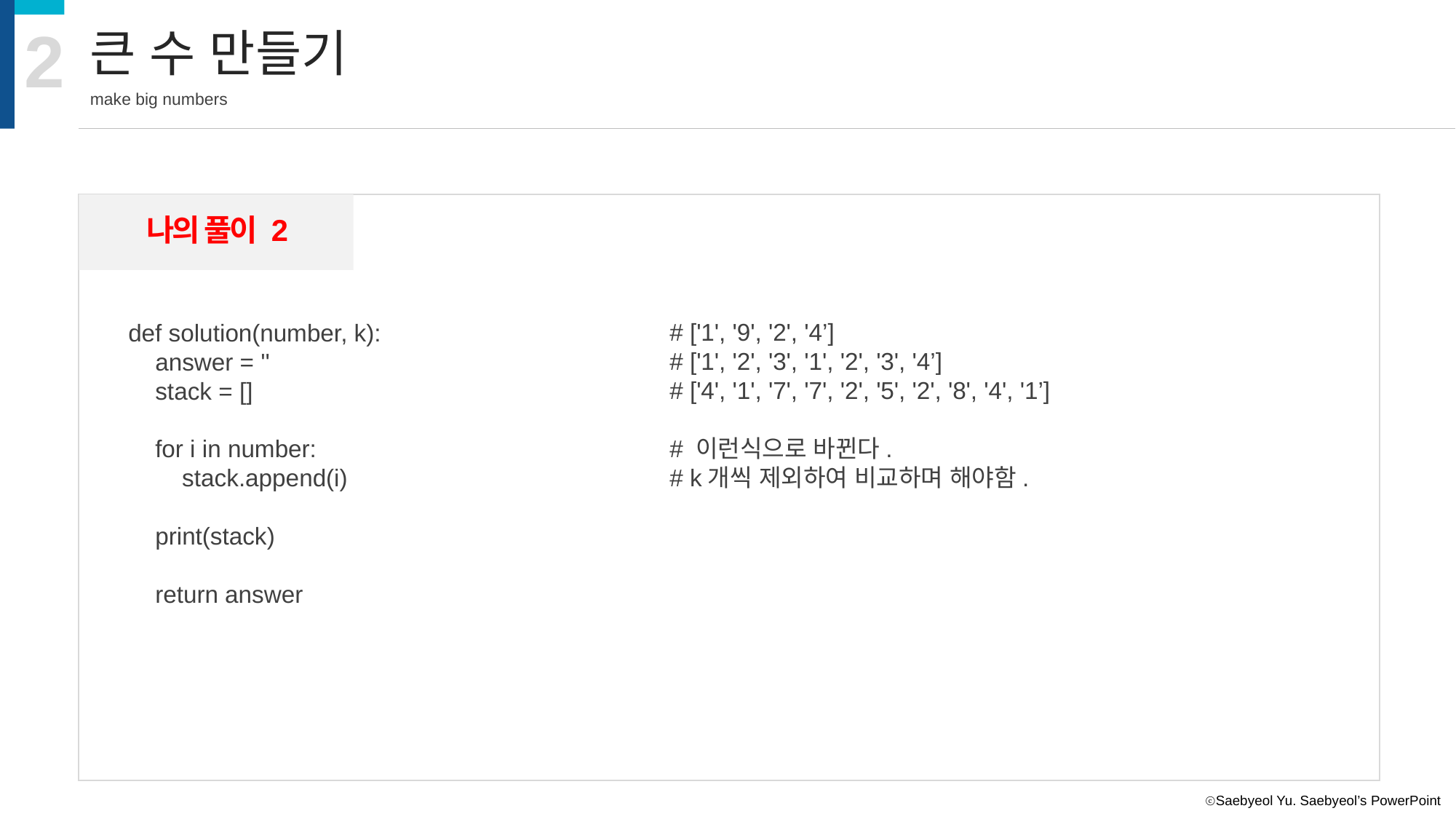

2
큰 수 만들기
make big numbers

나의 풀이 2
# ['1', '9', '2', '4’]
# ['1', '2', '3', '1', '2', '3', '4’]
# ['4', '1', '7', '7', '2', '5', '2', '8', '4', '1’]

# 이런식으로 바뀐다.
# k개씩 제외하여 비교하며 해야함.
def solution(number, k):
    answer = ''
    stack = []

    for i in number:
        stack.append(i)

    print(stack)

    return answer